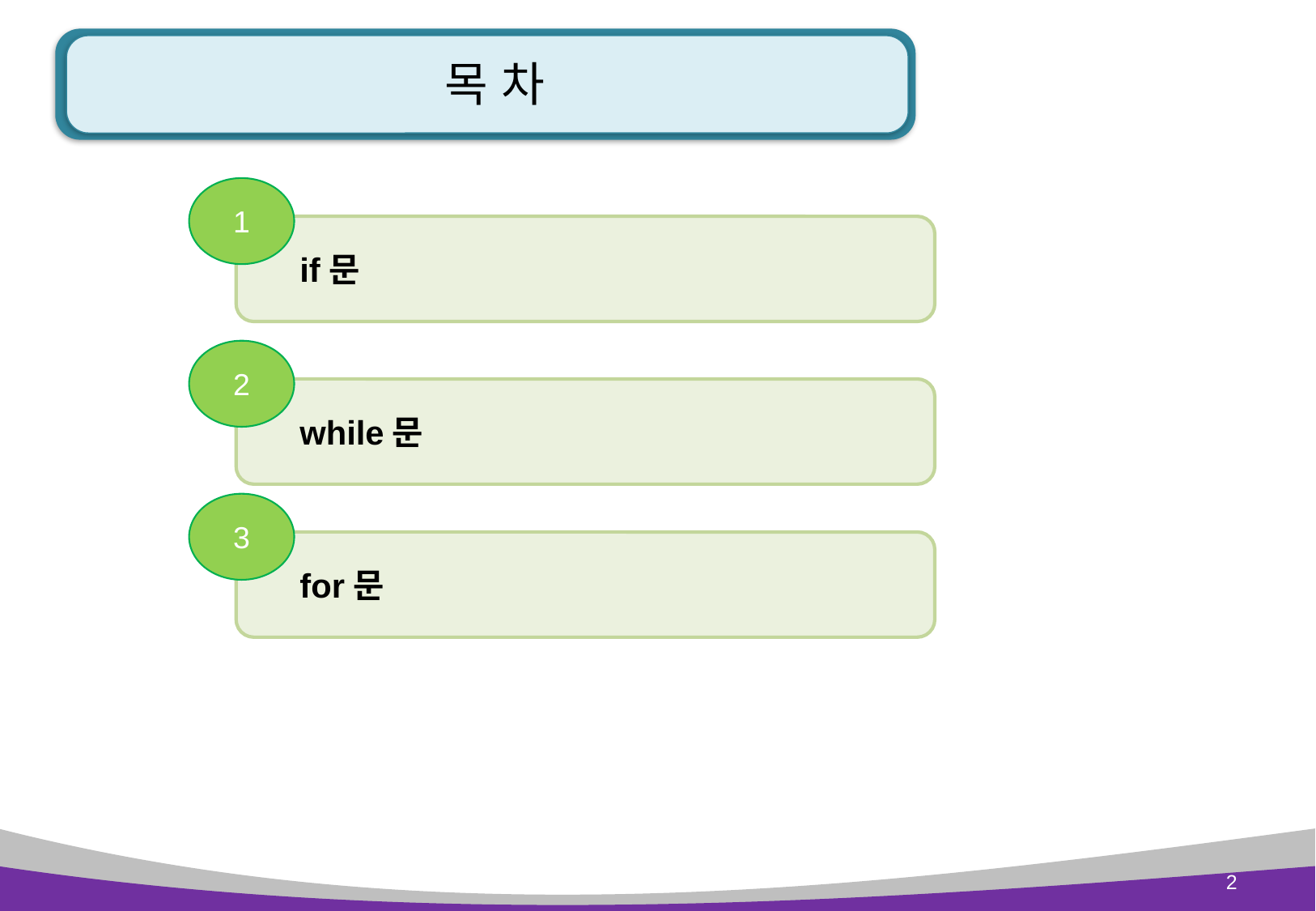

# 목 차
1
     if문
2
     while문
3
     for문
2